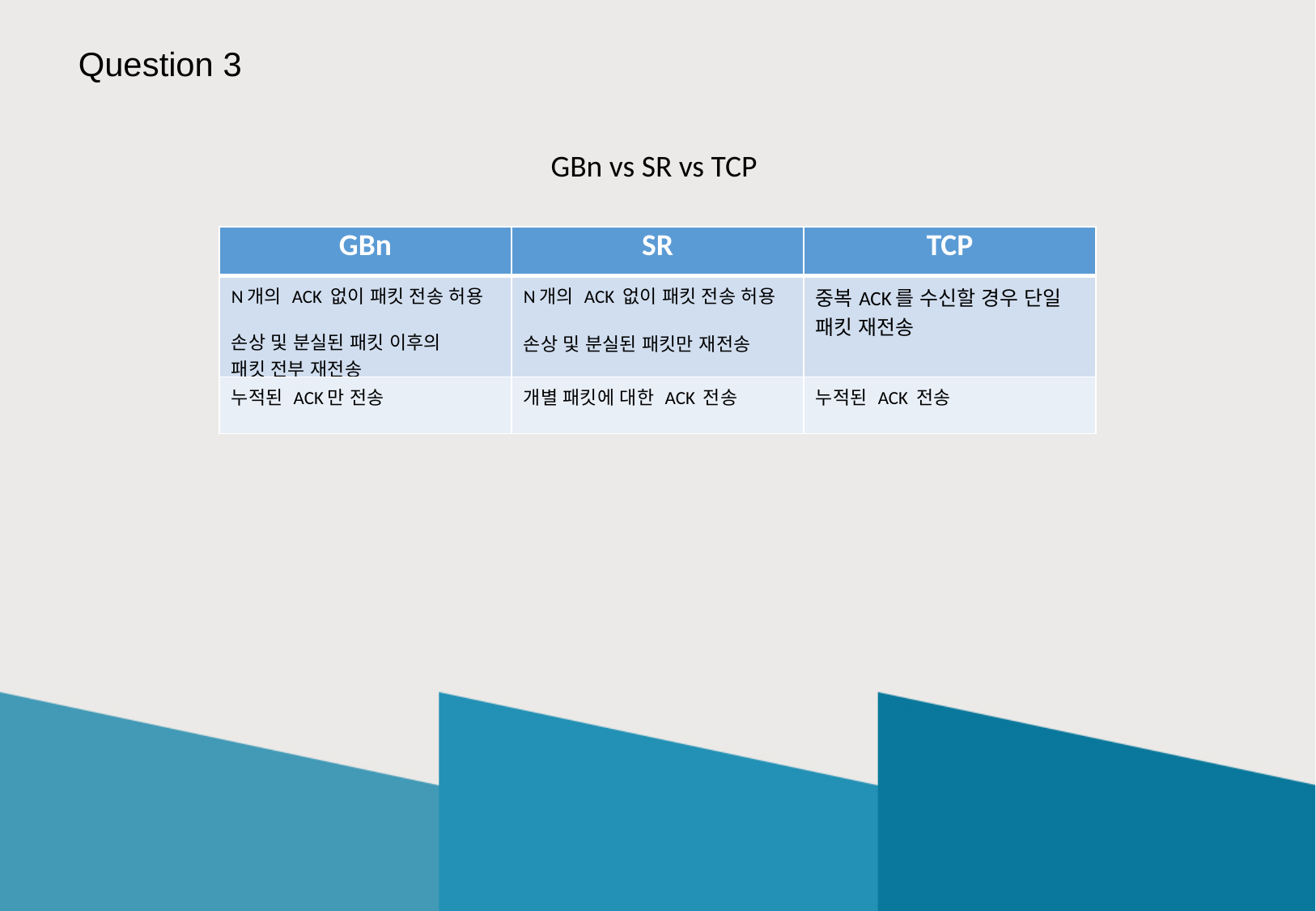

Question 3
GBn vs SR vs TCP

| GBn | SR | TCP |
| --- | --- | --- |
| N개의 ACK 없이 패킷 전송 허용 손상 및 분실된 패킷 이후의 패킷 전부 재전송 | N개의 ACK 없이 패킷 전송 허용 손상 및 분실된 패킷만 재전송 | 중복ACK를 수신할 경우 단일 패킷 재전송 |
| 누적된 ACK만 전송 | 개별 패킷에 대한 ACK 전송 | 누적된 ACK 전송 |